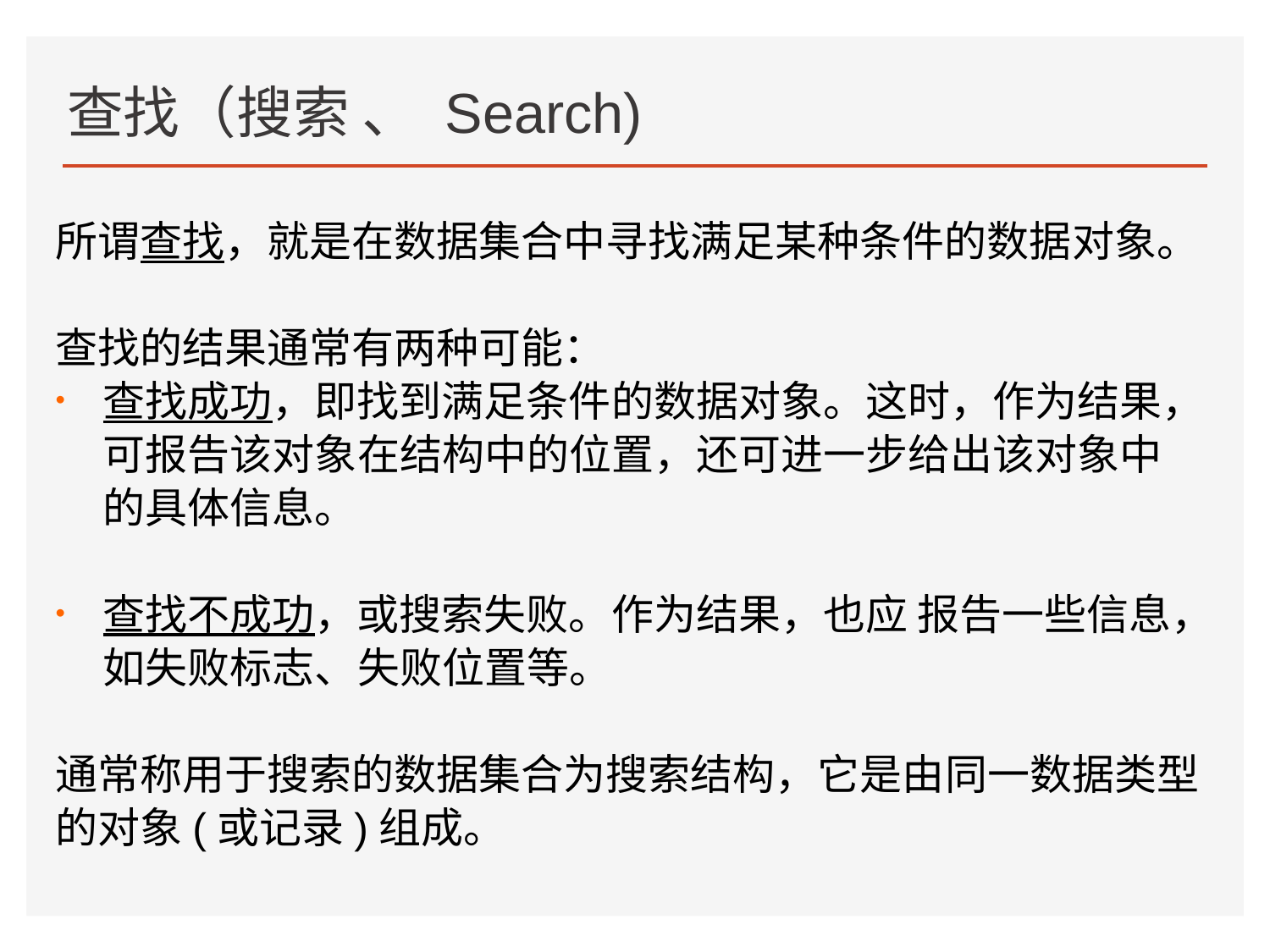

# 查找（搜索 、 Search)
所谓查找，就是在数据集合中寻找满足某种条件的数据对象。

查找的结果通常有两种可能：
查找成功，即找到满足条件的数据对象。这时，作为结果，可报告该对象在结构中的位置，还可进一步给出该对象中的具体信息。

查找不成功，或搜索失败。作为结果，也应 报告一些信息，如失败标志、失败位置等。

通常称用于搜索的数据集合为搜索结构，它是由同一数据类型的对象(或记录)组成。